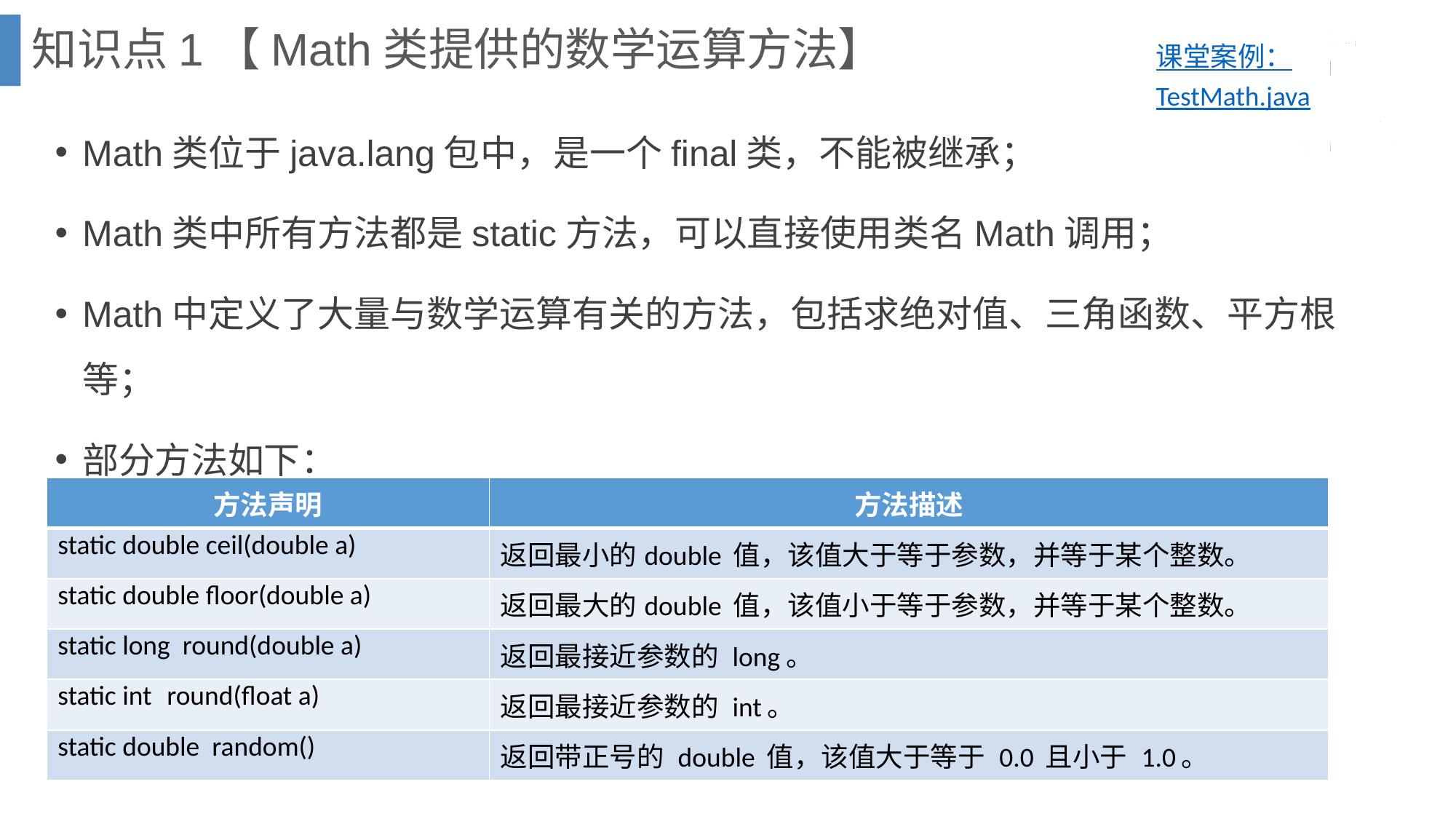

知识点1【Math类提供的数学运算方法】
课堂案例：TestMath.java
Math类位于java.lang包中，是一个final类，不能被继承；
Math类中所有方法都是static方法，可以直接使用类名Math调用；
Math中定义了大量与数学运算有关的方法，包括求绝对值、三角函数、平方根等；
部分方法如下：
| 方法声明 | 方法描述 |
| --- | --- |
| static double ceil(double a) | 返回最小的double 值，该值大于等于参数，并等于某个整数。 |
| static double floor(double a) | 返回最大的double 值，该值小于等于参数，并等于某个整数。 |
| static long round(double a) | 返回最接近参数的 long。 |
| static int round(float a) | 返回最接近参数的 int。 |
| static double random() | 返回带正号的 double 值，该值大于等于 0.0 且小于 1.0。 |